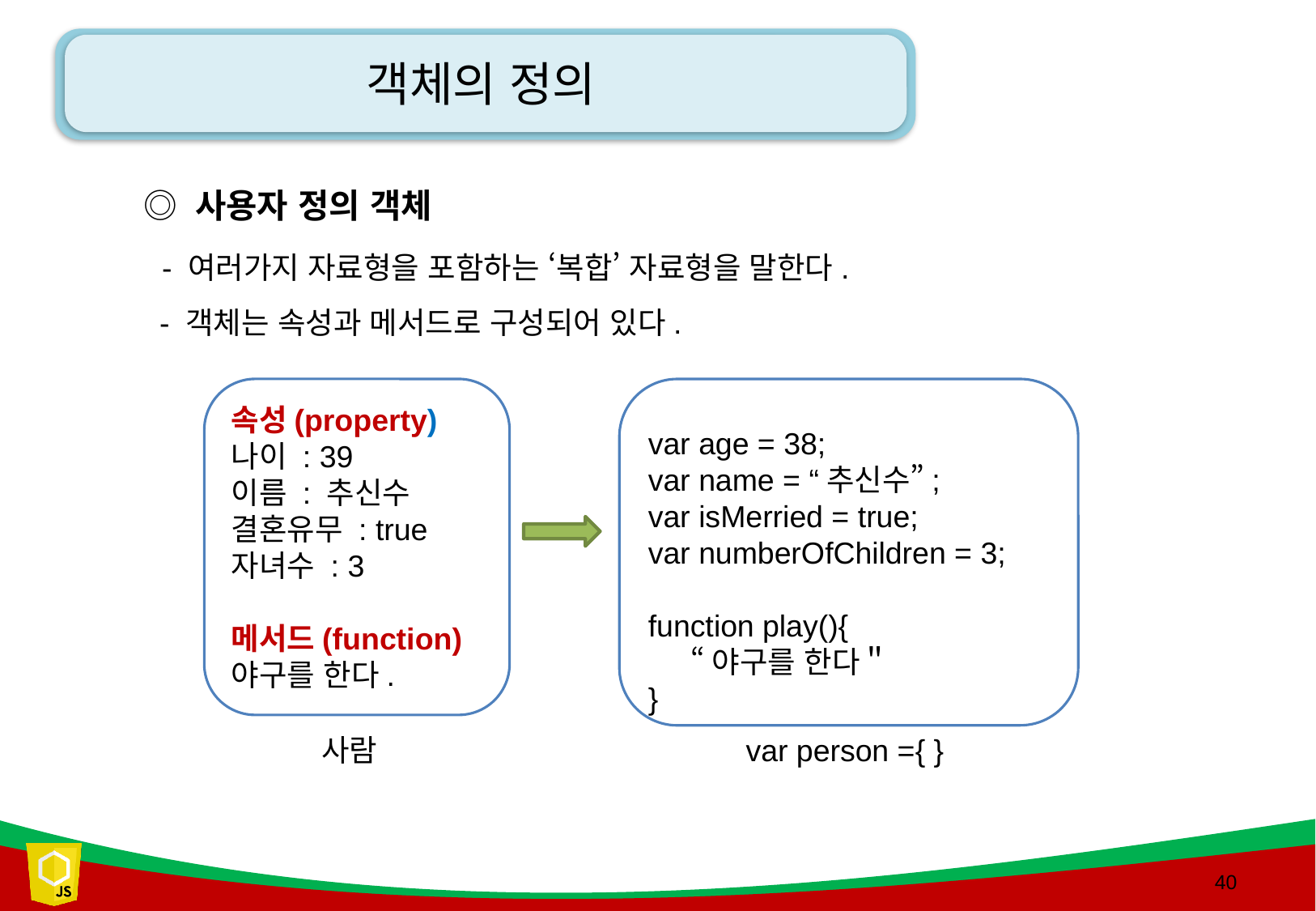

# 객체의 정의
 ◎ 사용자 정의 객체
   - 여러가지 자료형을 포함하는 ‘복합’ 자료형을 말한다.
   - 객체는 속성과 메서드로 구성되어 있다.
속성(property)
나이 : 39
이름 : 추신수
결혼유무 : true
자녀수 : 3

메서드(function)
야구를 한다.

var age = 38;
var name = “추신수”;
var isMerried = true;
var numberOfChildren = 3;

function play(){
     “야구를 한다＂
}

var person ={ }
사람
40